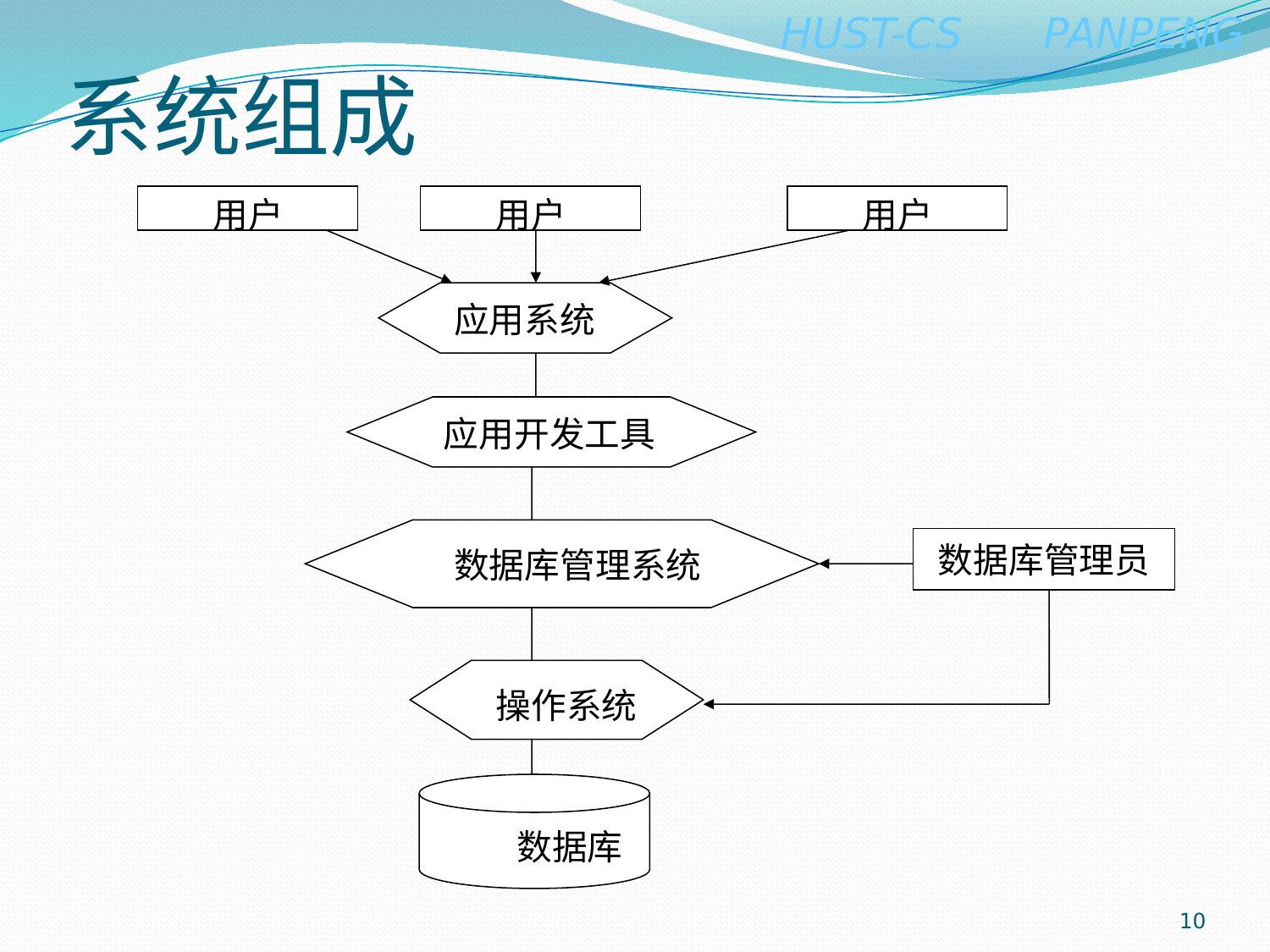

# 系统组成

用户

用户

用户

应用系统

应用开发工具

数据库管理员
数据库管理系统

操作系统

数据库
10